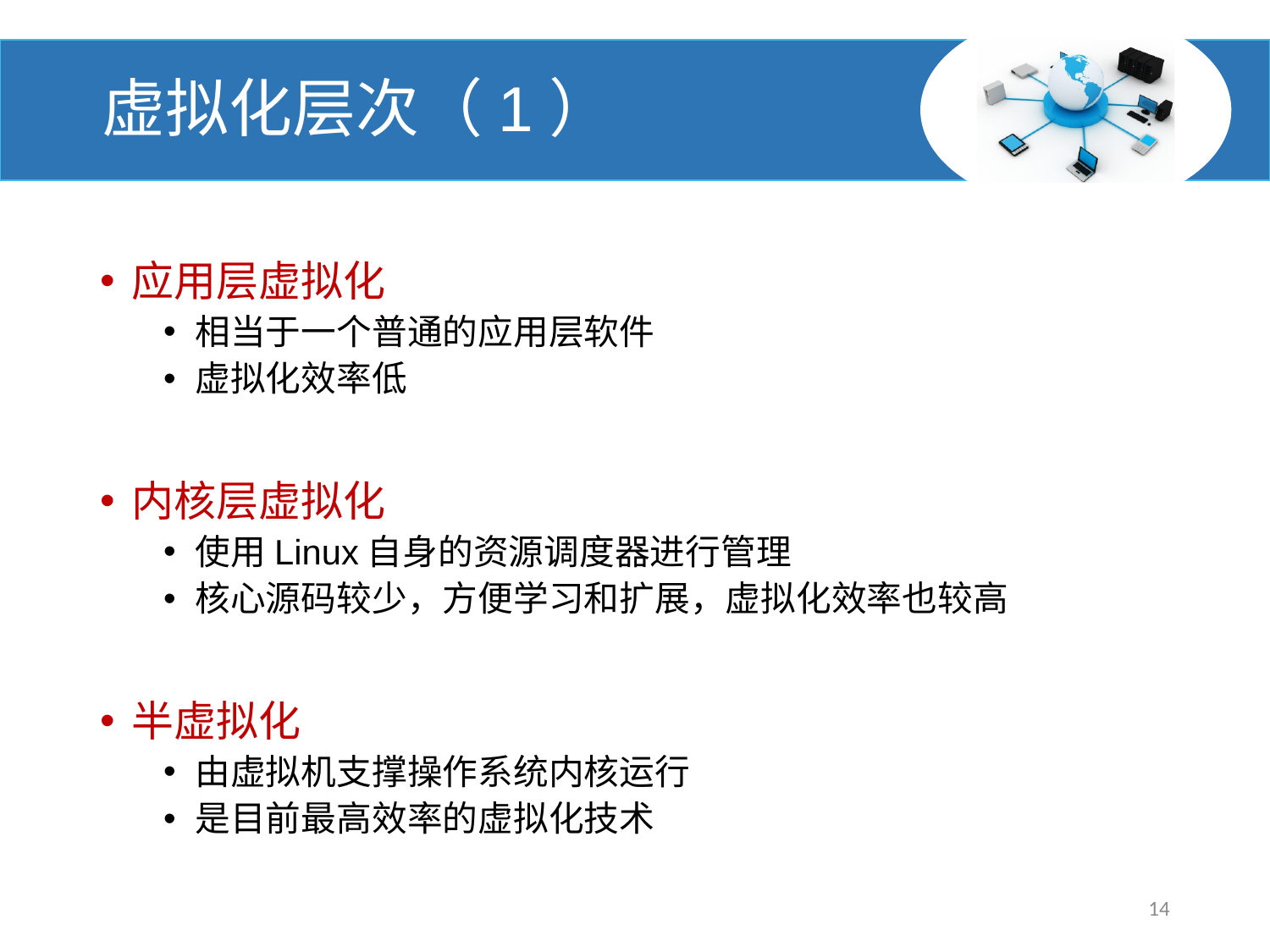

# 虚拟化层次（1）
应用层虚拟化
相当于一个普通的应用层软件
虚拟化效率低

内核层虚拟化
使用Linux自身的资源调度器进行管理
核心源码较少，方便学习和扩展，虚拟化效率也较高

半虚拟化
由虚拟机支撑操作系统内核运行
是目前最高效率的虚拟化技术
14